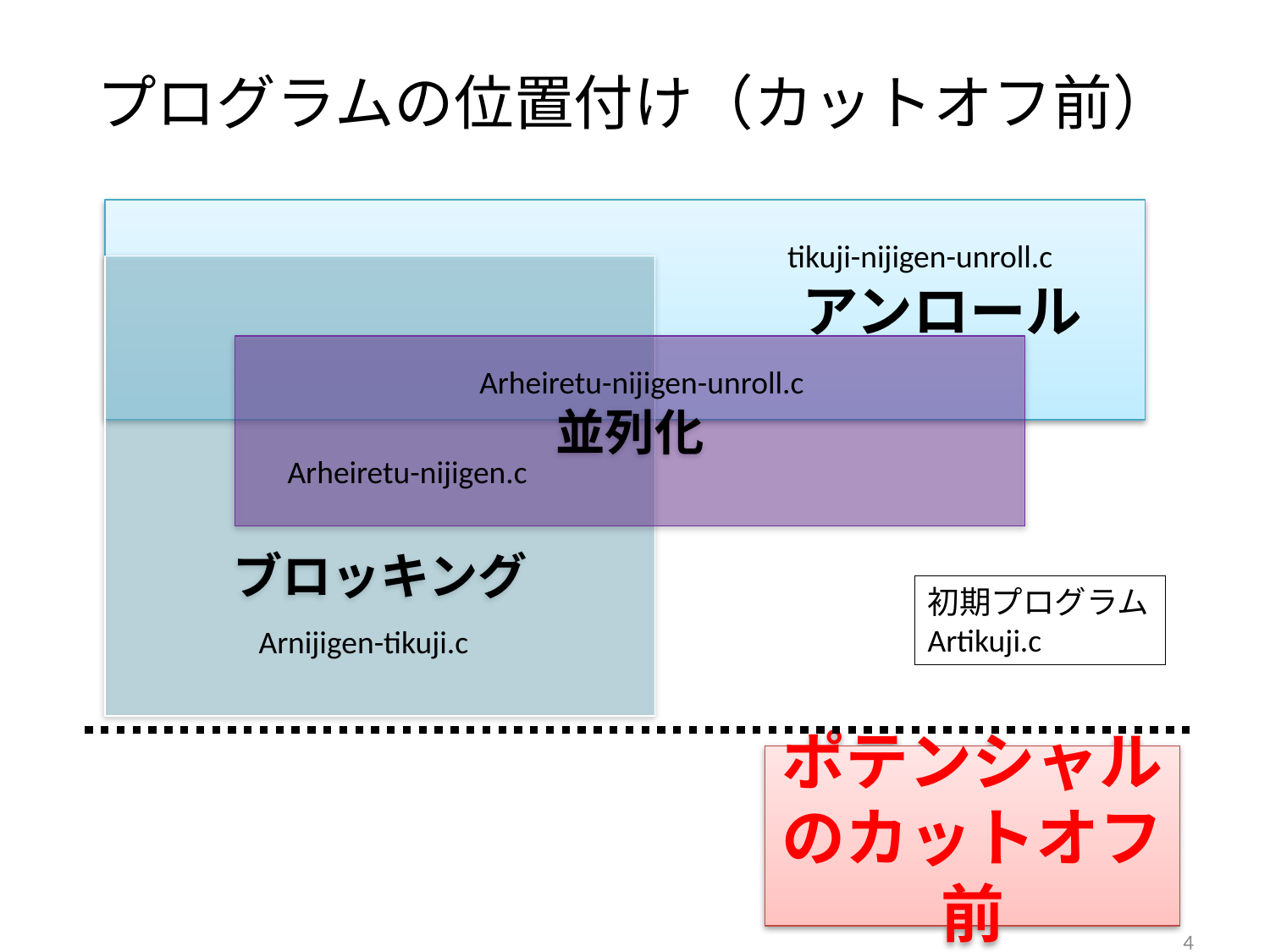

プログラムの位置付け（カットオフ前）
					アンロール
tikuji-nijigen-unroll.c

ブロッキング
並列化
Arheiretu-nijigen-unroll.c
Arheiretu-nijigen.c
初期プログラム
Artikuji.c
Arnijigen-tikuji.c
ポテンシャルのカットオフ前
4